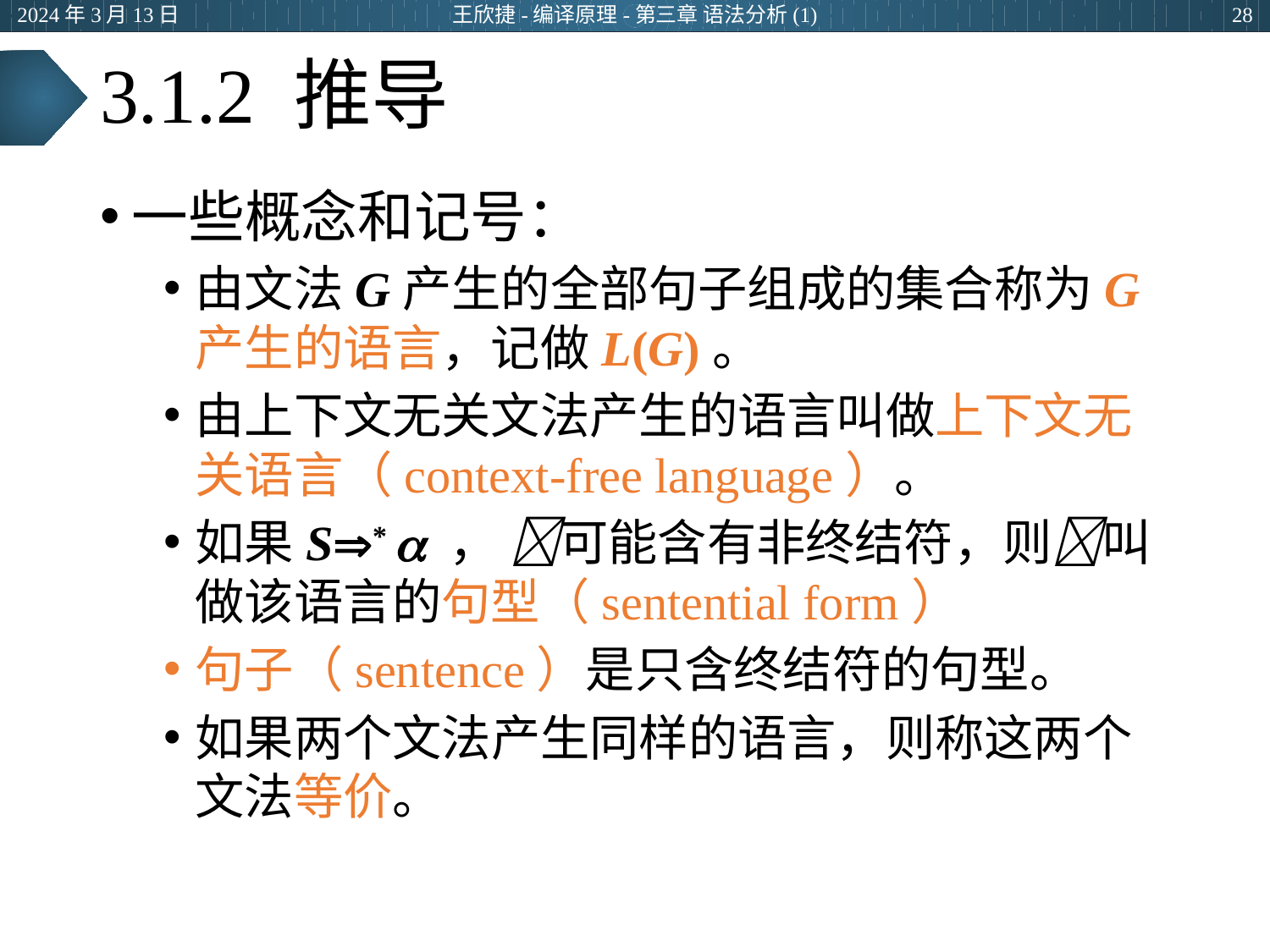

2024年3月13日
王欣捷-编译原理-第三章 语法分析(1)
28
# 3.1.2 推导
一些概念和记号：
由文法G产生的全部句子组成的集合称为G产生的语言，记做L(G)。
由上下文无关文法产生的语言叫做上下文无关语言（context-free language）。
如果S⇒* α ， α可能含有非终结符，则α叫做该语言的句型（sentential form）
句子（sentence）是只含终结符的句型。
如果两个文法产生同样的语言，则称这两个文法等价。